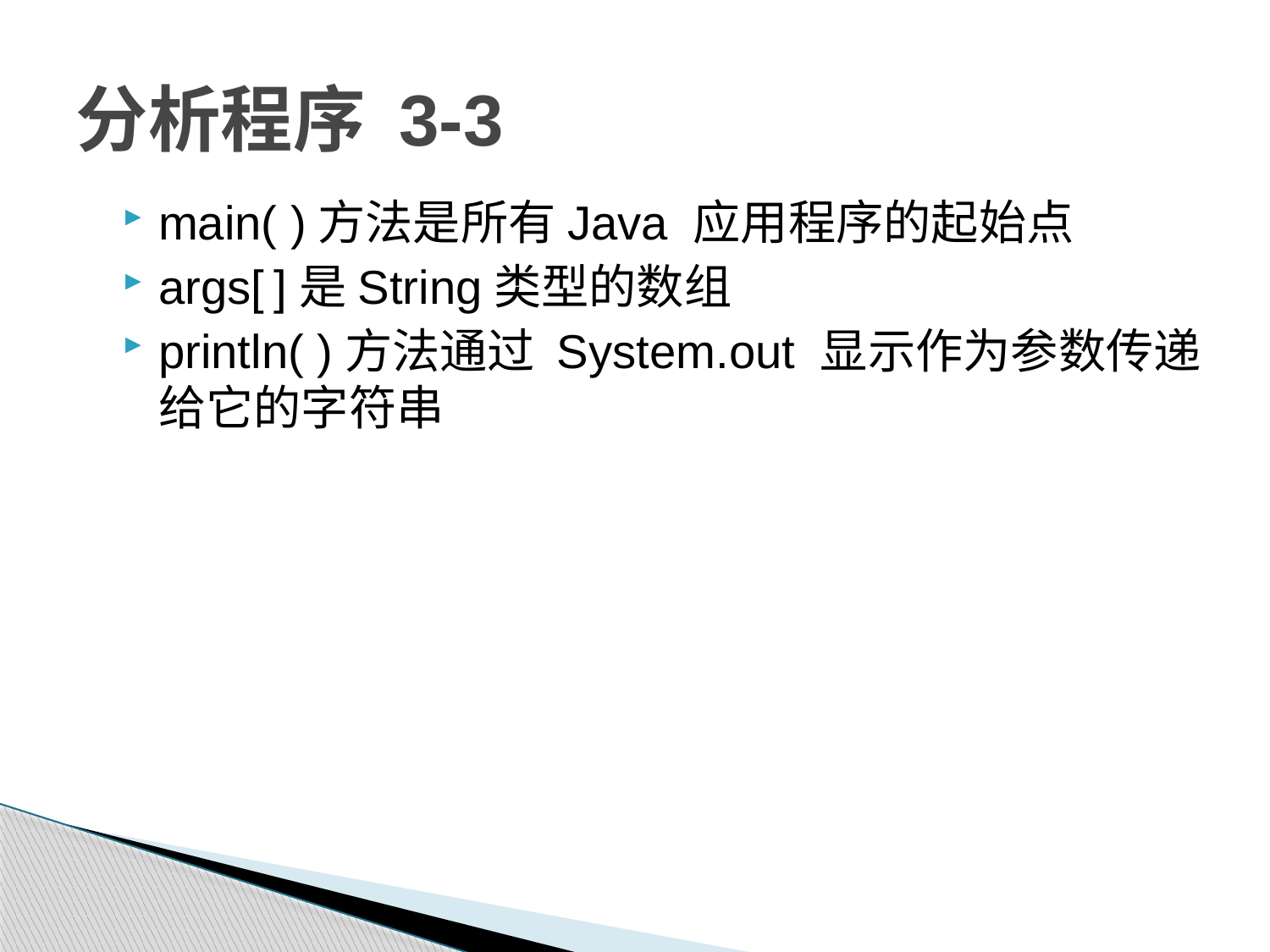

# 分析程序 3-3
main( )方法是所有Java 应用程序的起始点
args[ ]是String类型的数组
println( )方法通过 System.out 显示作为参数传递给它的字符串